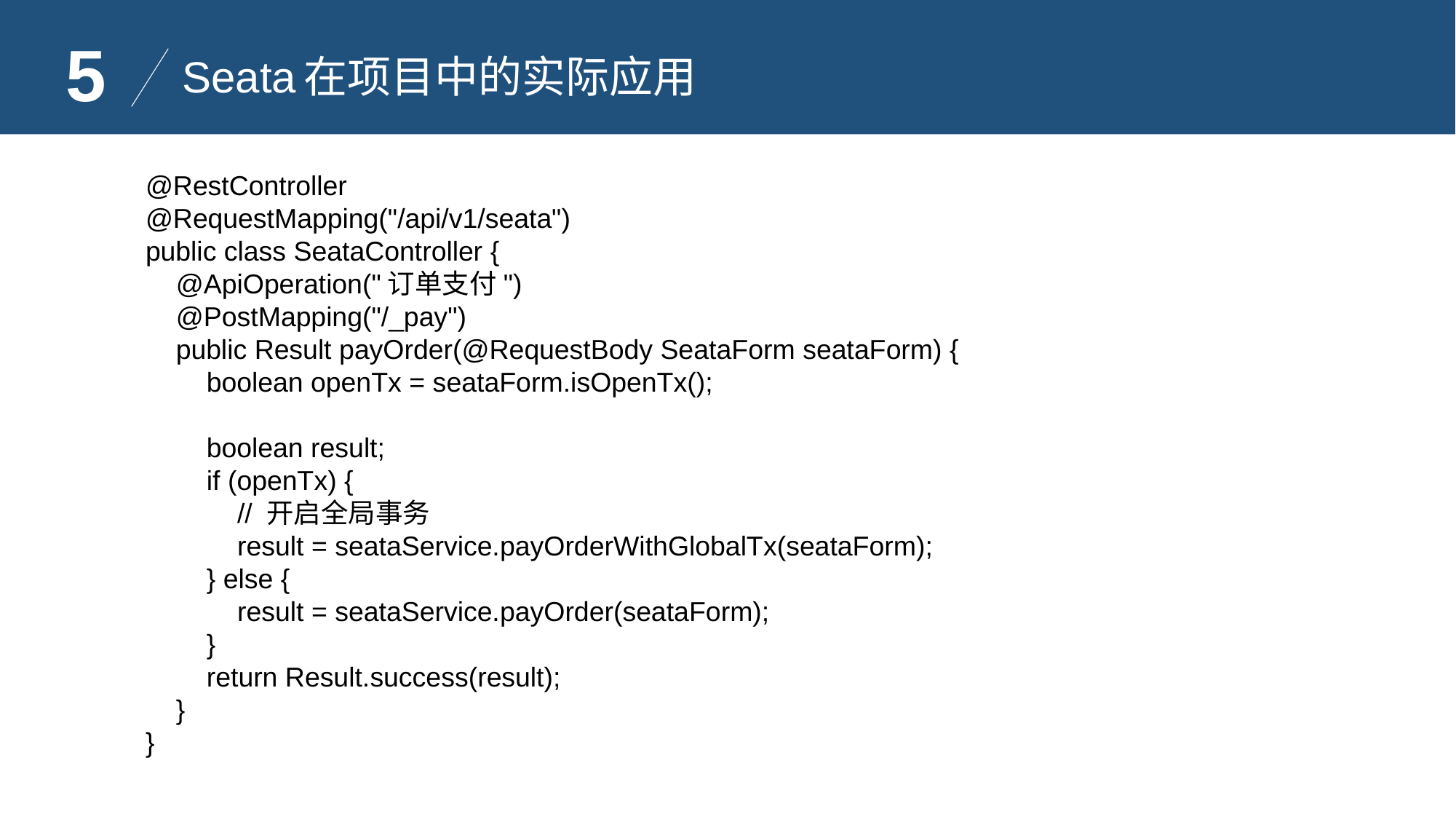

5
Seata在项目中的实际应用
@RestController
@RequestMapping("/api/v1/seata")
public class SeataController {
    @ApiOperation("订单支付")
    @PostMapping("/_pay")
    public Result payOrder(@RequestBody SeataForm seataForm) {
        boolean openTx = seataForm.isOpenTx();

        boolean result;
        if (openTx) {
            // 开启全局事务
            result = seataService.payOrderWithGlobalTx(seataForm);
        } else {
            result = seataService.payOrder(seataForm);
        }
        return Result.success(result);
    }
}